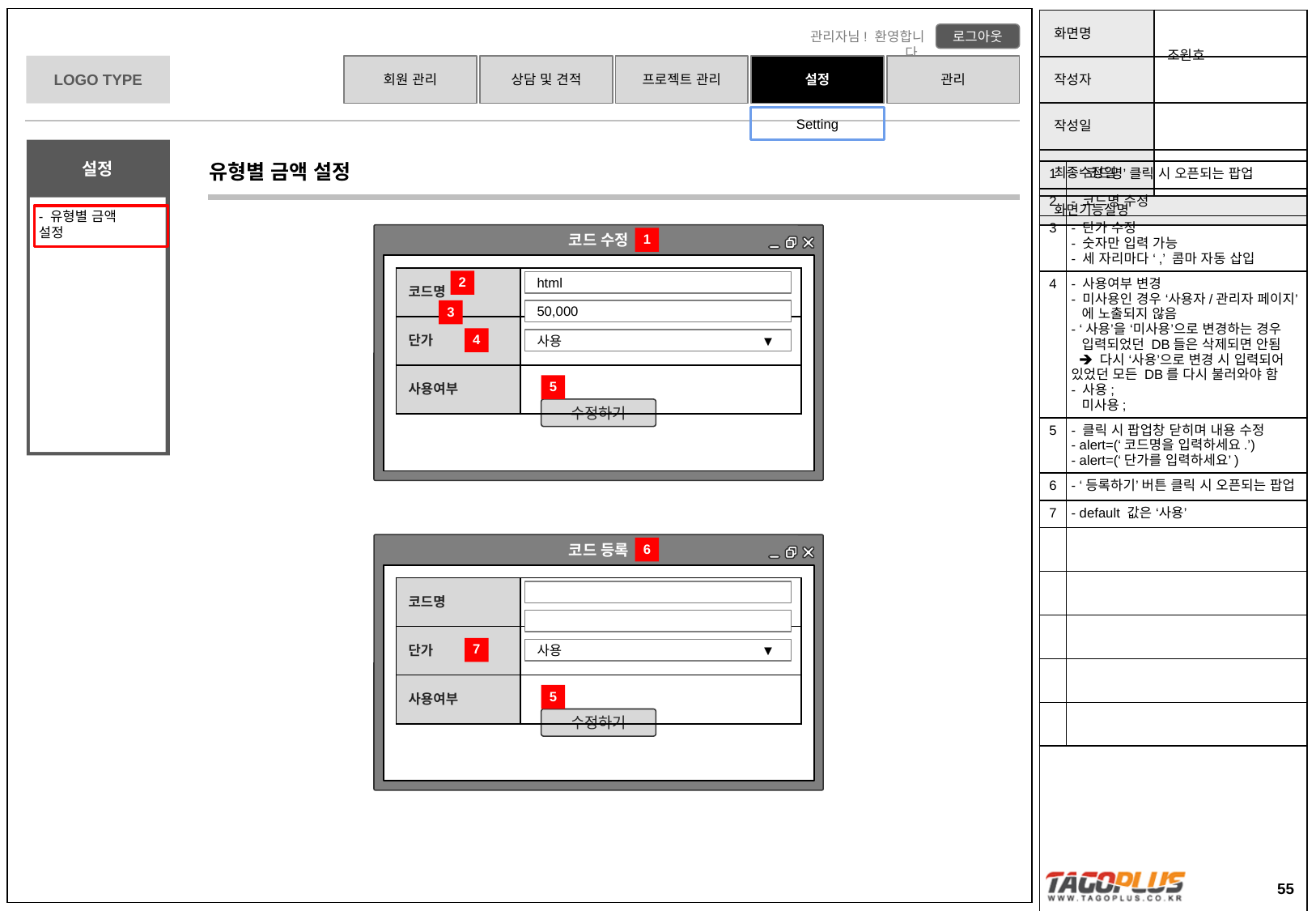

Setting
유형별 금액 설정
| 1 | - ‘코드명’ 클릭 시 오픈되는 팝업 |
| --- | --- |
| 2 | - 코드명 수정 |
| 3 | - 단가 수정 - 숫자만 입력 가능 - 세 자리마다 ‘,’ 콤마 자동 삽입 |
| 4 | - 사용여부 변경 - 미사용인 경우 ‘사용자/관리자 페이지’ 에 노출되지 않음 - ‘사용’을 ‘미사용’으로 변경하는 경우 입력되었던 DB들은 삭제되면 안됨 🡺 다시 ‘사용’으로 변경 시 입력되어 있었던 모든 DB를 다시 불러와야 함 - 사용; 미사용; |
| 5 | - 클릭 시 팝업창 닫히며 내용 수정 - alert=(‘코드명을 입력하세요.’) - alert=(‘단가를 입력하세요’) |
| 6 | - ‘등록하기’ 버튼 클릭 시 오픈되는 팝업 |
| 7 | - default 값은 ‘사용’ |
|  |  |
|  |  |
|  |  |
|  |  |
|  |  |

코드 수정

1

| 코드명 |  |
| --- | --- |
| 단가 |  |
| 사용여부 |  |
2
html
3
50,000
4
사용                                                    ▼
5
수정하기
코드 등록

6

| 코드명 |  |
| --- | --- |
| 단가 |  |
| 사용여부 |  |

7
사용                                                    ▼
5
수정하기